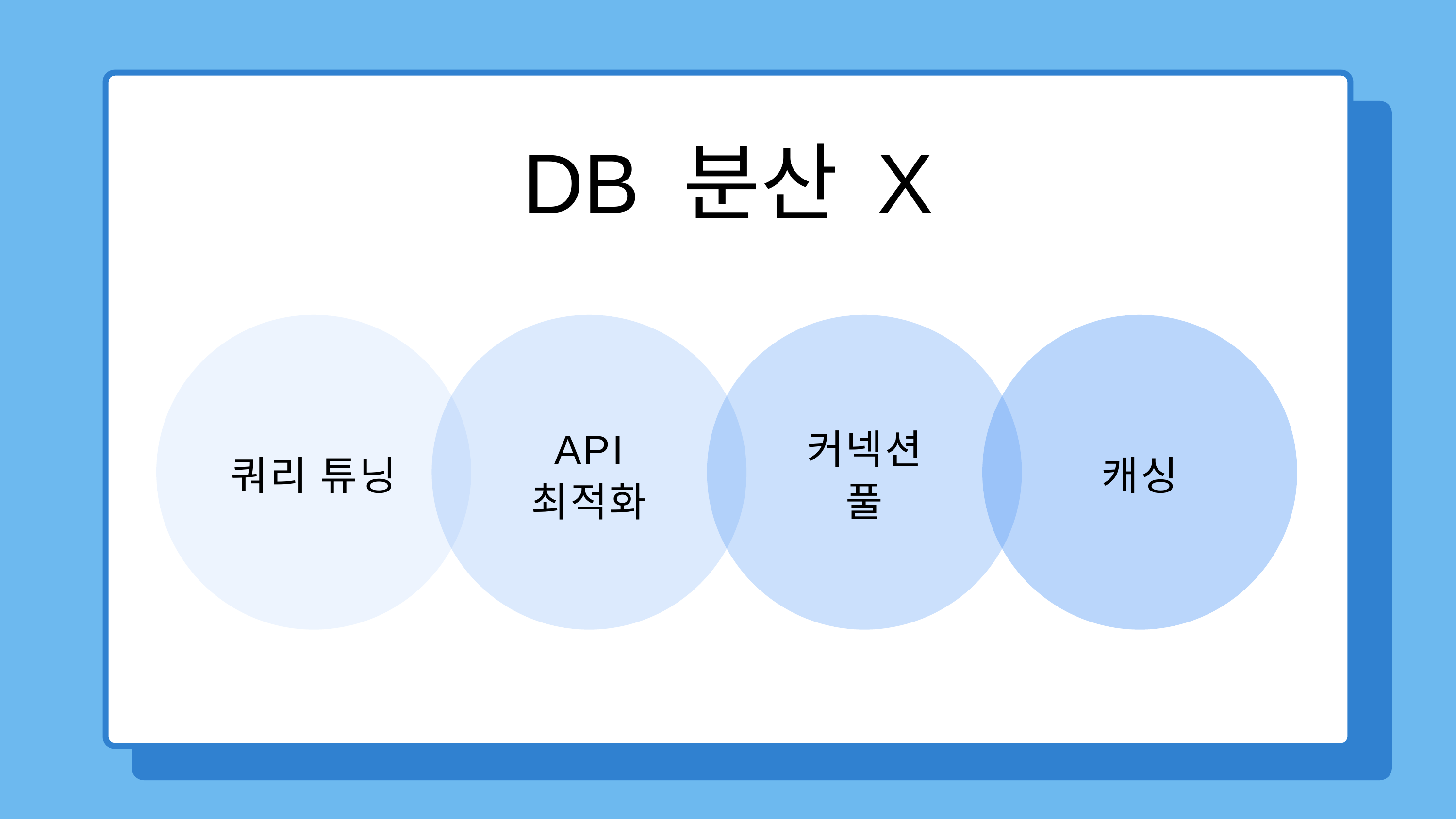

DB 분산 X

API
최적화
커넥션
풀
쿼리 튜닝
캐싱